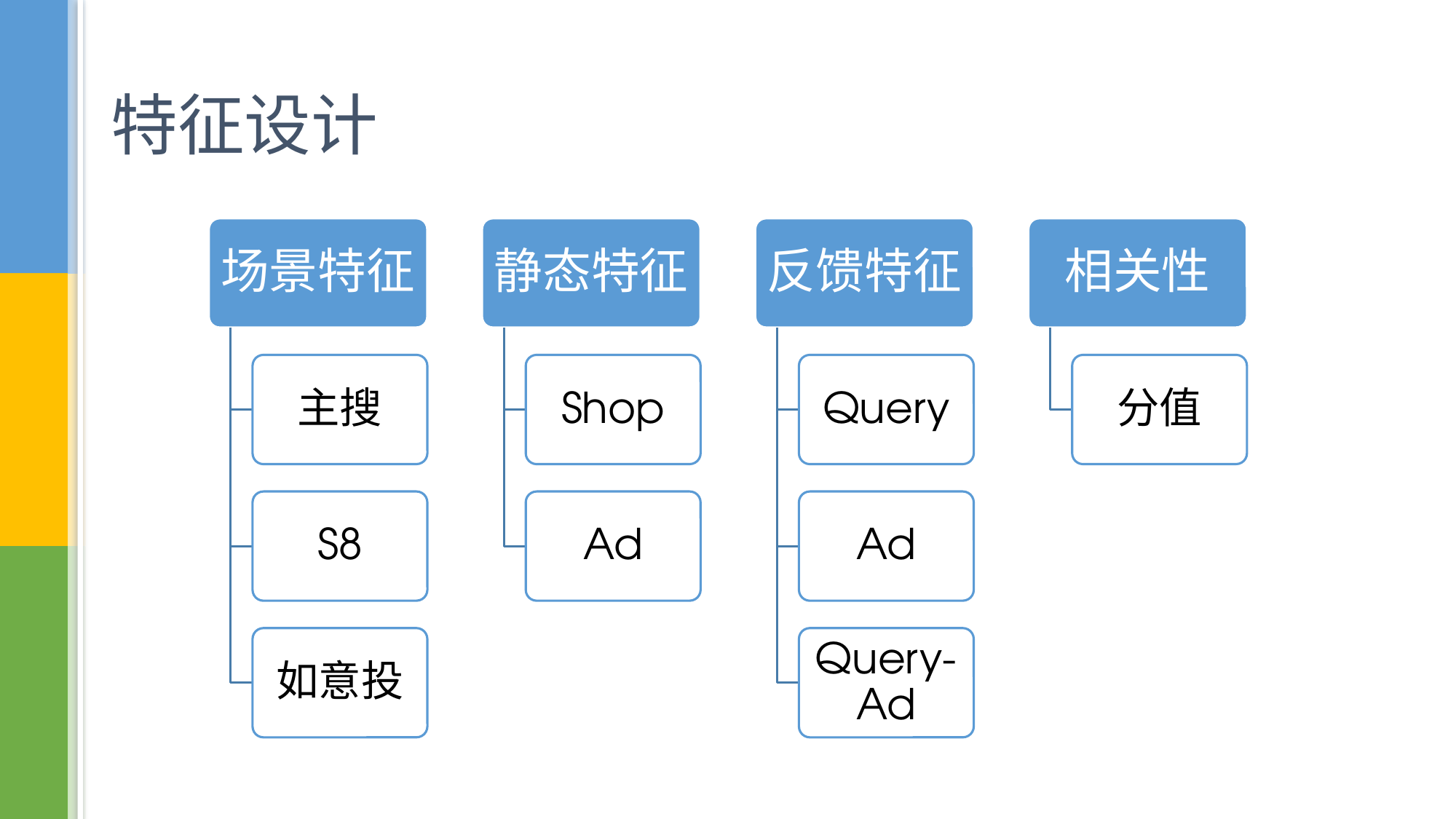

# 特征设计
场景特征
主搜
S8
如意投
静态特征
Shop
Ad
反馈特征
Query
Ad
Query-Ad
相关性
分值